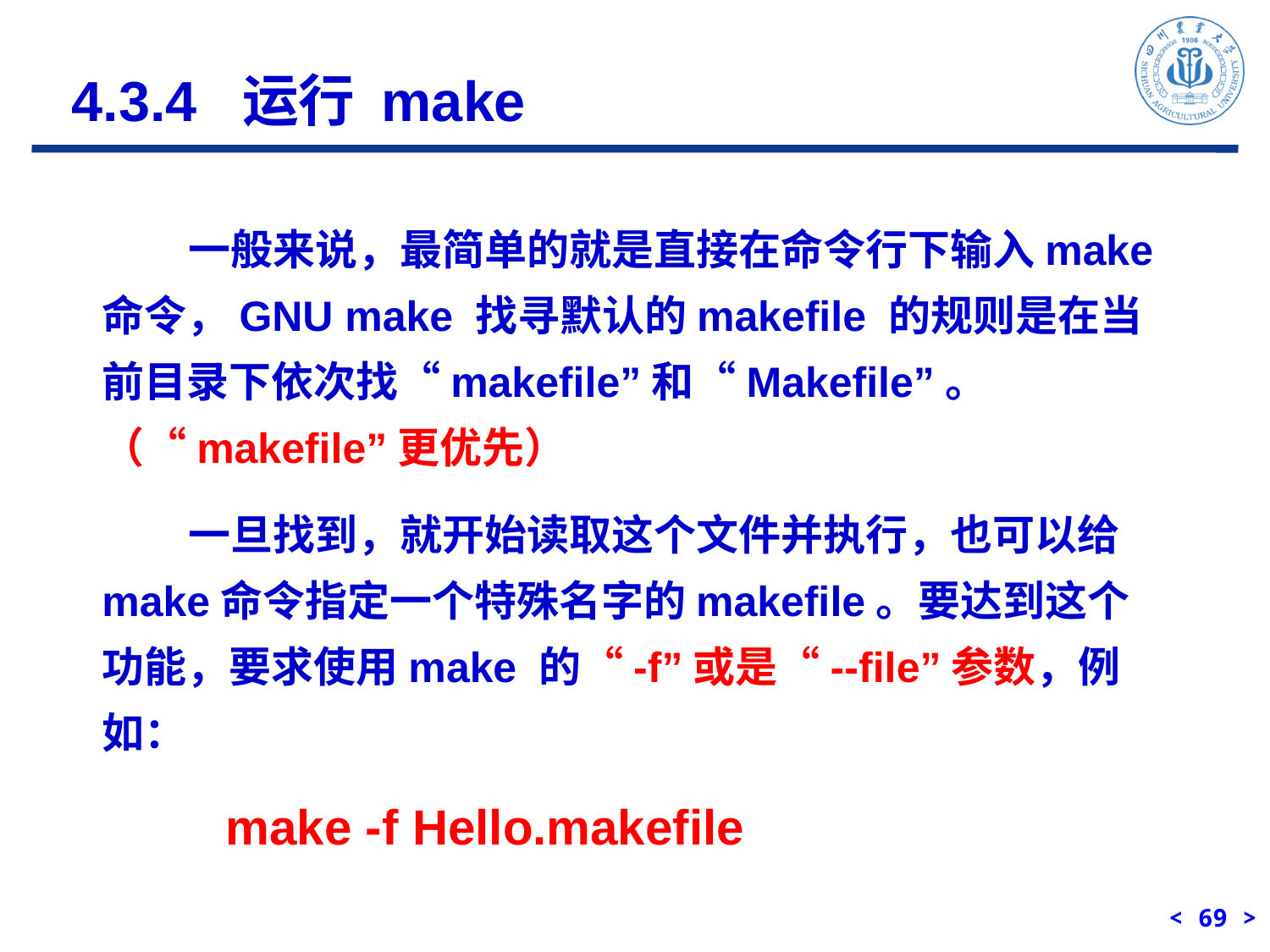

4.3.4  运行 make

        一般来说，最简单的就是直接在命令行下输入make 命令，GNU make 找寻默认的makefile 的规则是在当前目录下依次找“makefile”和“Makefile”。（“makefile”更优先）
        一旦找到，就开始读取这个文件并执行，也可以给make命令指定一个特殊名字的makefile。要达到这个功能，要求使用make 的“-f”或是“--file”参数，例如：
         make -f Hello.makefile